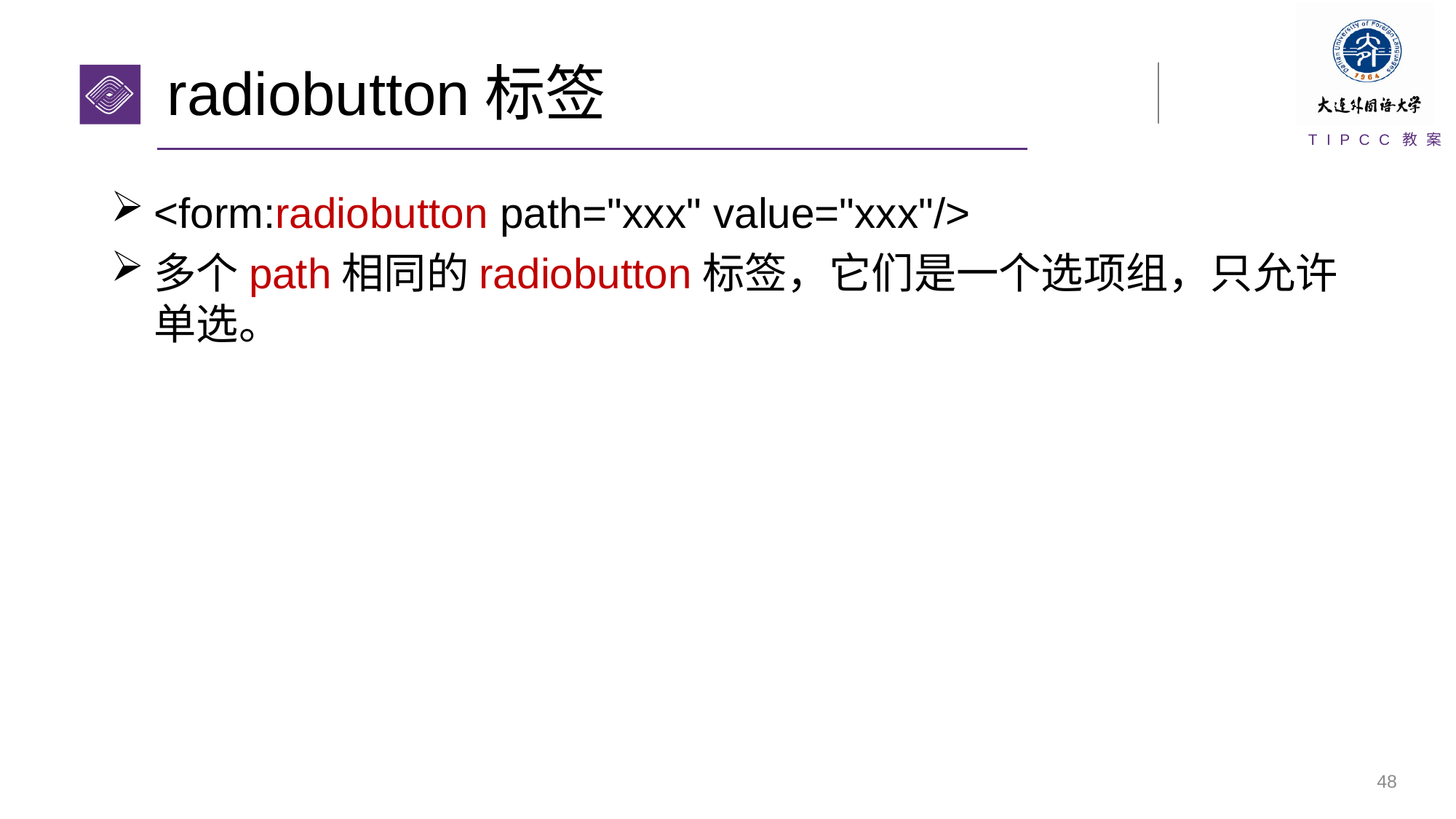

# radiobutton标签
<form:radiobutton path="xxx" value="xxx"/>
多个path相同的radiobutton标签，它们是一个选项组，只允许单选。

48